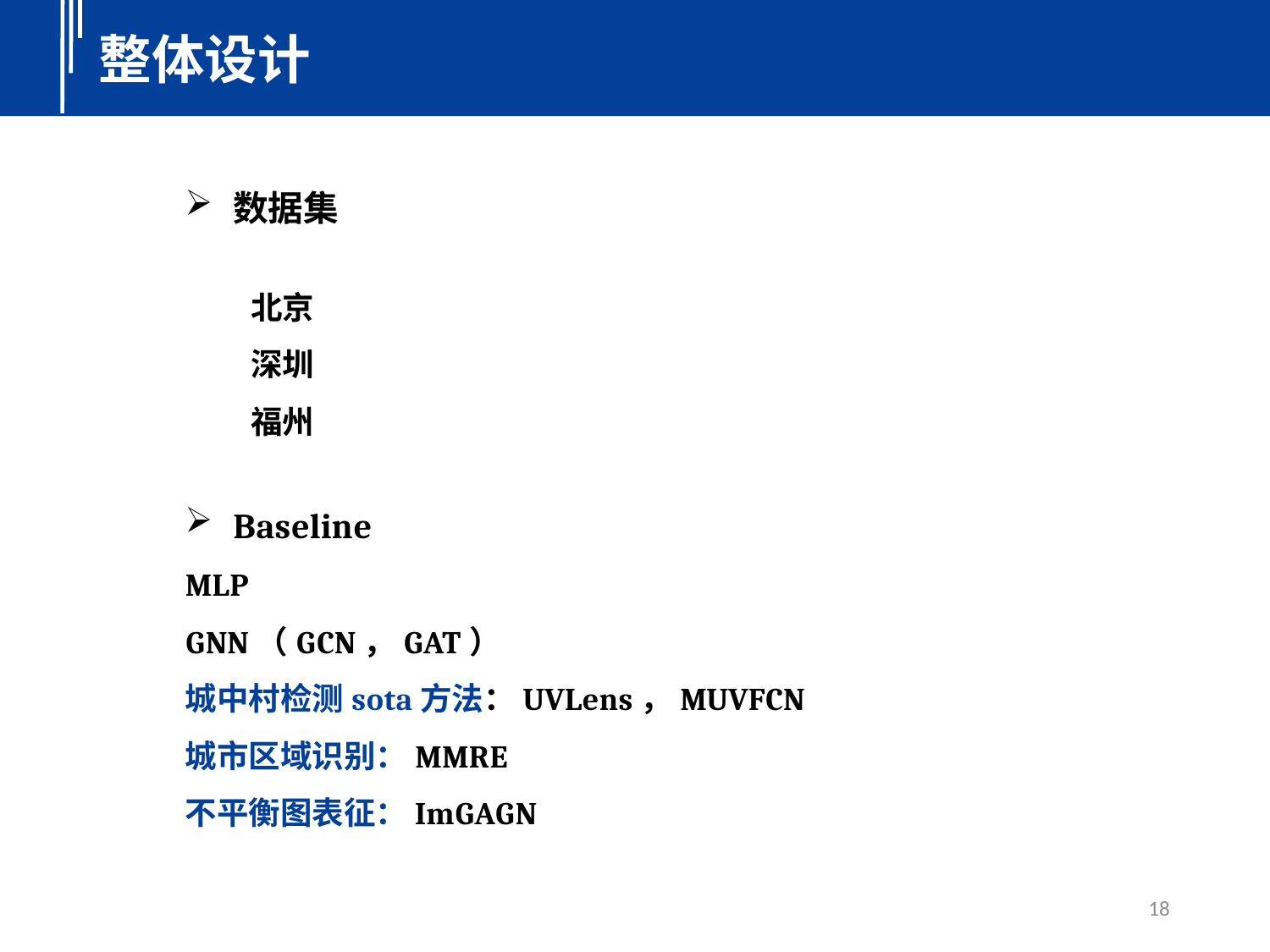

整体设计
数据集

Baseline
MLP
GNN（GCN，GAT）
城中村检测sota方法：UVLens，MUVFCN
城市区域识别：MMRE
不平衡图表征：ImGAGN
北京
深圳
福州
18